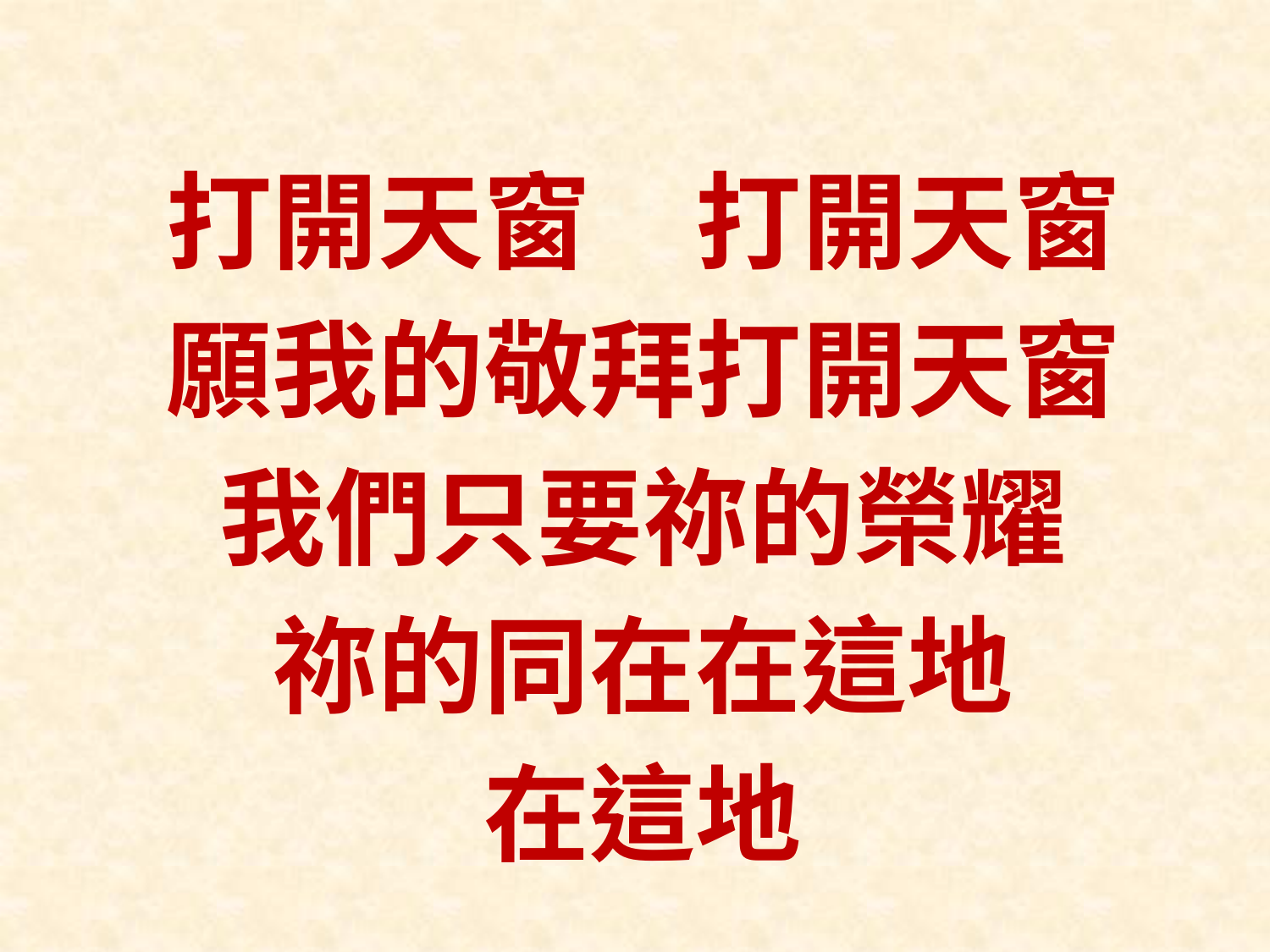

#
打開天窗　打開天窗
願我的敬拜打開天窗
我們只要祢的榮耀
祢的同在在這地
在這地